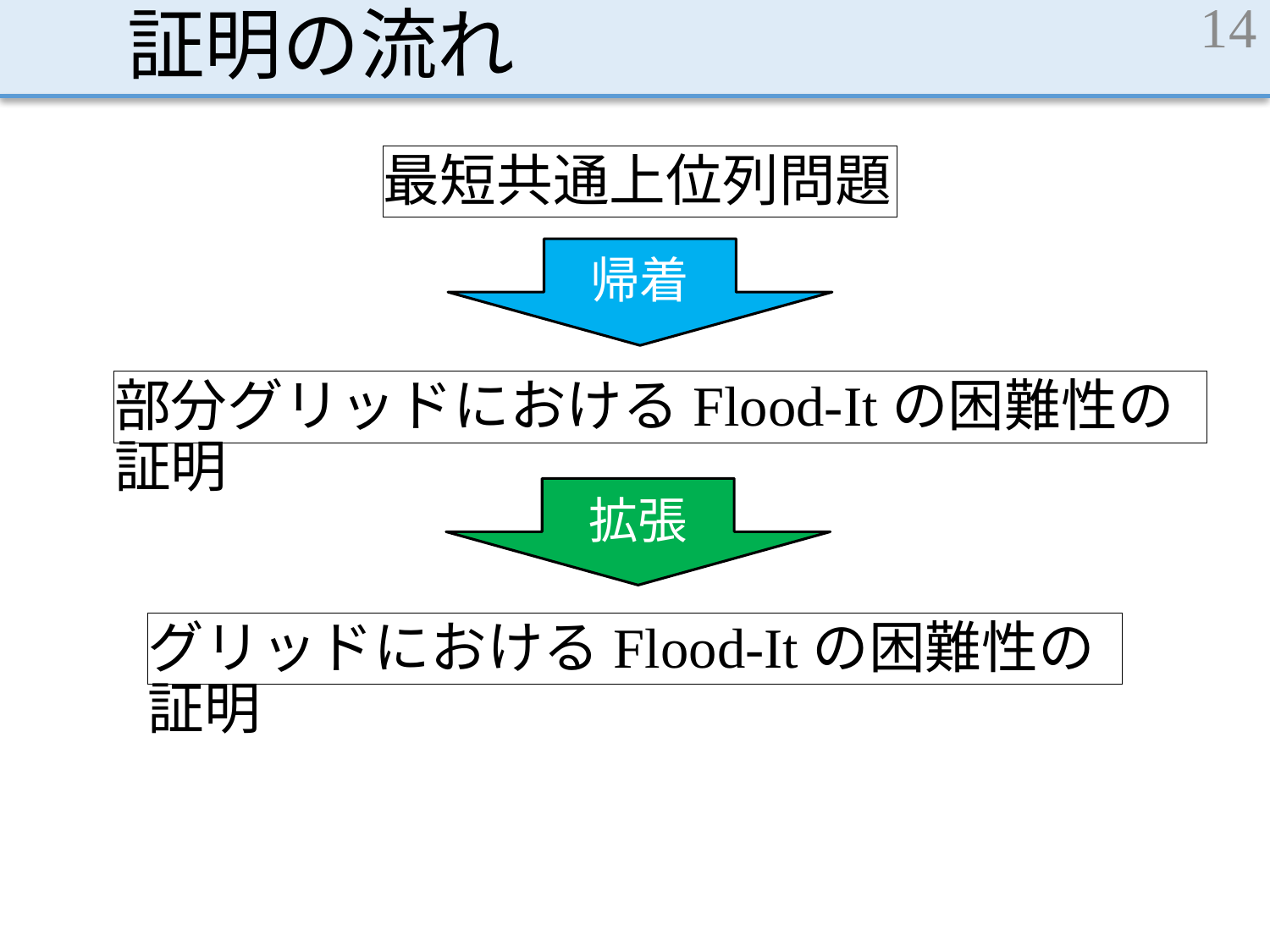

# 証明の流れ
14
最短共通上位列問題
帰着
部分グリッドにおけるFlood-Itの困難性の証明
拡張
グリッドにおけるFlood-Itの困難性の証明